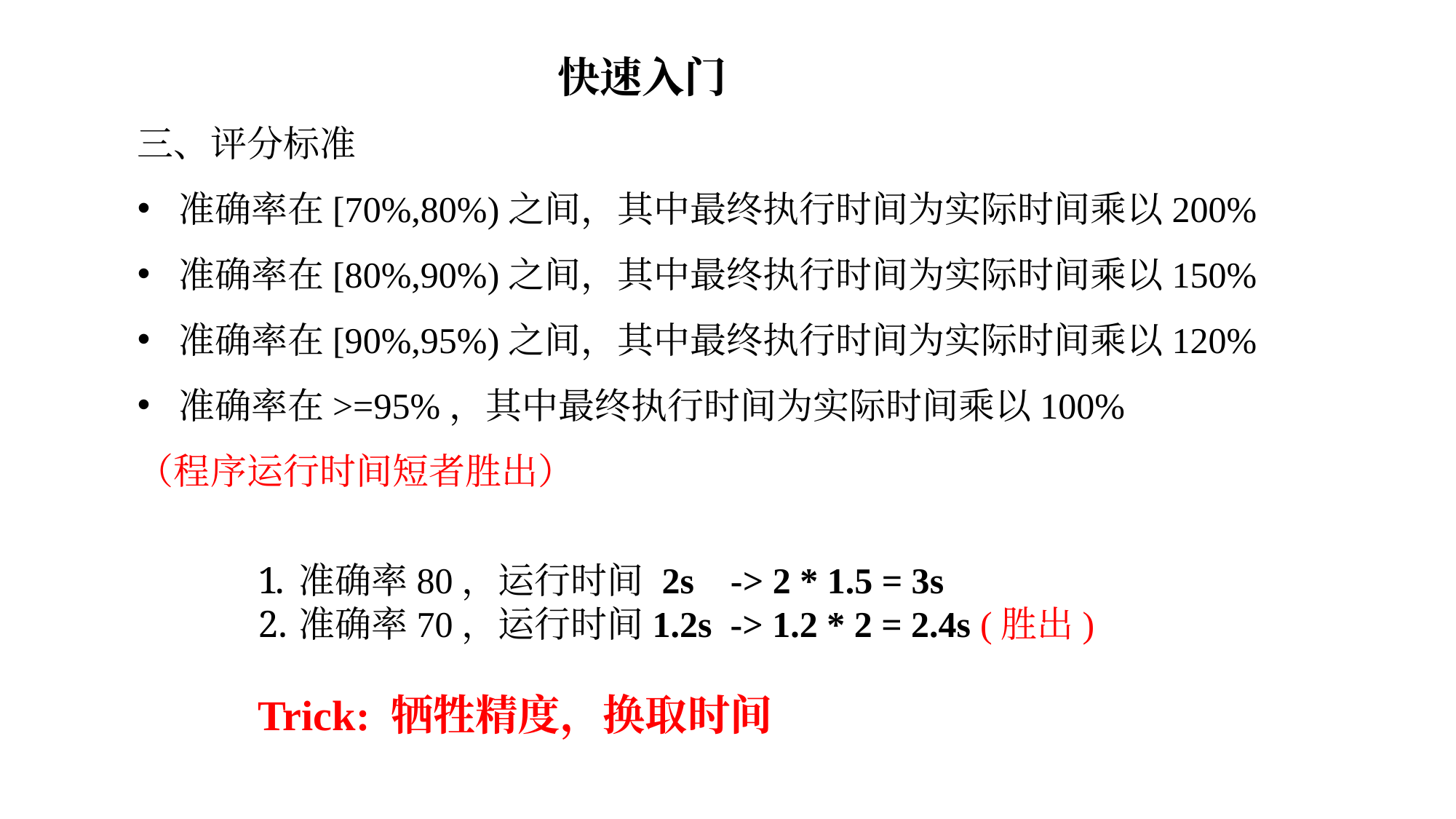

快速入门
三、评分标准
准确率在[70%,80%)之间，其中最终执行时间为实际时间乘以200%
准确率在[80%,90%)之间，其中最终执行时间为实际时间乘以150%
准确率在[90%,95%)之间，其中最终执行时间为实际时间乘以120%
准确率在>=95%，其中最终执行时间为实际时间乘以100%
（程序运行时间短者胜出）
准确率80，运行时间 2s    -> 2 * 1.5 = 3s
准确率70，运行时间1.2s  -> 1.2 * 2 = 2.4s (胜出)

Trick: 牺牲精度，换取时间